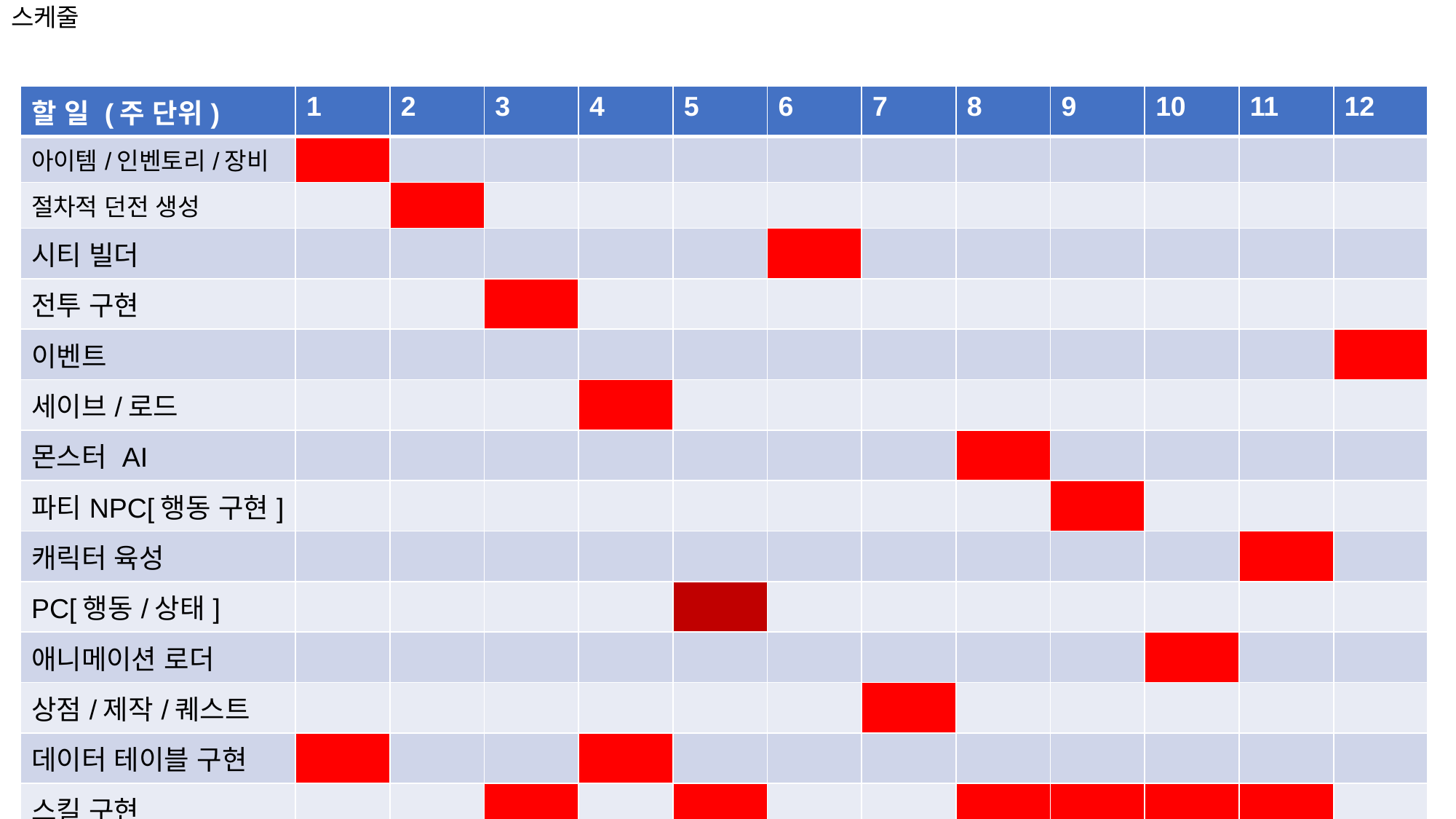

# 스케줄
| 할 일 (주 단위) | 1 | 2 | 3 | 4 | 5 | 6 | 7 | 8 | 9 | 10 | 11 | 12 |
| --- | --- | --- | --- | --- | --- | --- | --- | --- | --- | --- | --- | --- |
| 아이템/인벤토리/장비 |  |  |  |  |  |  |  |  |  |  |  |  |
| 절차적 던전 생성 |  |  |  |  |  |  |  |  |  |  |  |  |
| 시티 빌더 |  |  |  |  |  |  |  |  |  |  |  |  |
| 전투 구현 |  |  |  |  |  |  |  |  |  |  |  |  |
| 이벤트 |  |  |  |  |  |  |  |  |  |  |  |  |
| 세이브/로드 |  |  |  |  |  |  |  |  |  |  |  |  |
| 몬스터 AI |  |  |  |  |  |  |  |  |  |  |  |  |
| 파티NPC[행동 구현] |  |  |  |  |  |  |  |  |  |  |  |  |
| 캐릭터 육성 |  |  |  |  |  |  |  |  |  |  |  |  |
| PC[행동/상태] |  |  |  |  |  |  |  |  |  |  |  |  |
| 애니메이션 로더 |  |  |  |  |  |  |  |  |  |  |  |  |
| 상점/제작/퀘스트 |  |  |  |  |  |  |  |  |  |  |  |  |
| 데이터 테이블 구현 |  |  |  |  |  |  |  |  |  |  |  |  |
| 스킬 구현 |  |  |  |  |  |  |  |  |  |  |  |  |